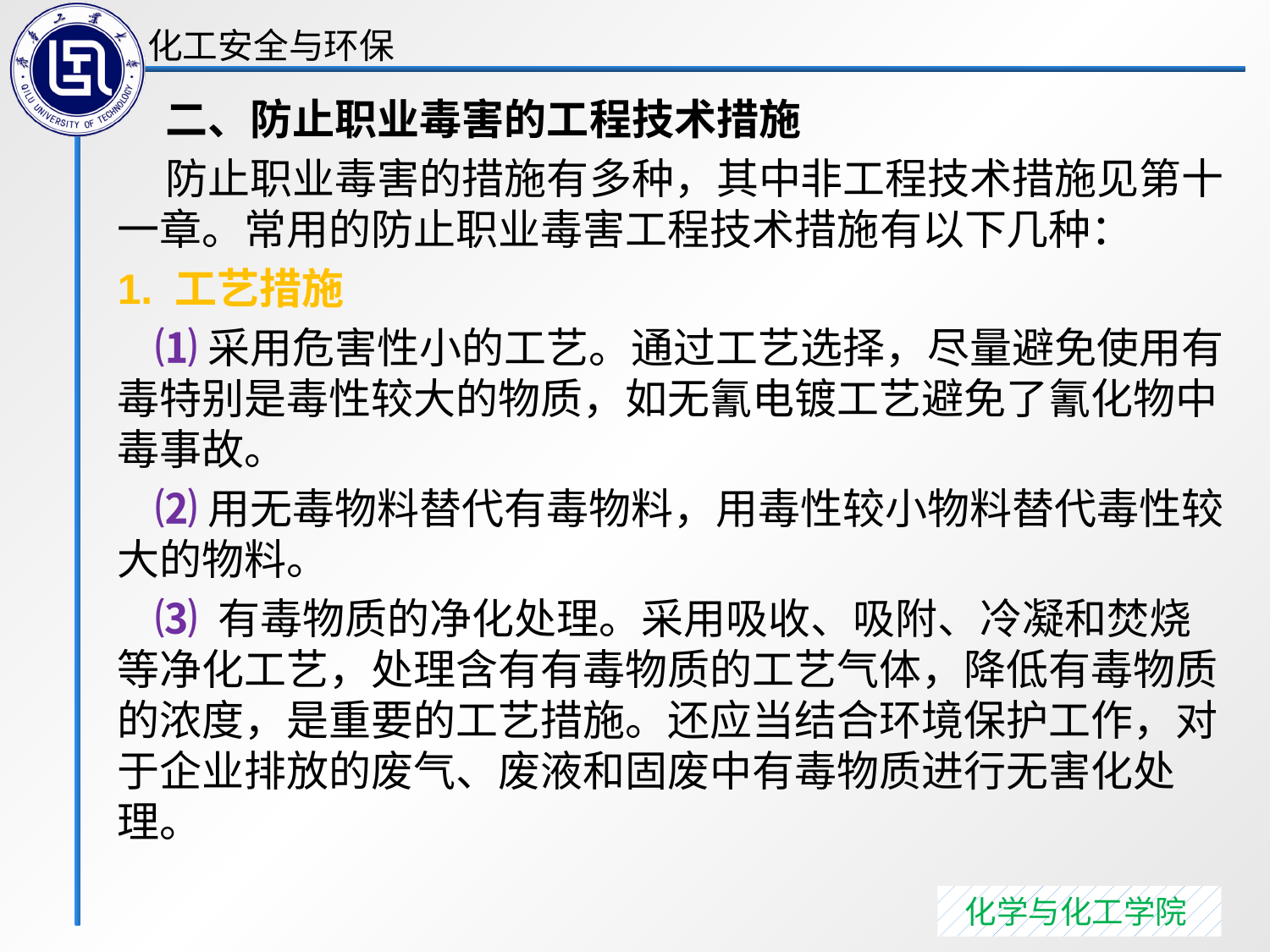

二、防止职业毒害的工程技术措施
    防止职业毒害的措施有多种，其中非工程技术措施见第十一章。常用的防止职业毒害工程技术措施有以下几种：
1. 工艺措施
    ⑴采用危害性小的工艺。通过工艺选择，尽量避免使用有毒特别是毒性较大的物质，如无氰电镀工艺避免了氰化物中毒事故。
    ⑵用无毒物料替代有毒物料，用毒性较小物料替代毒性较大的物料。
    ⑶ 有毒物质的净化处理。采用吸收、吸附、冷凝和焚烧等净化工艺，处理含有有毒物质的工艺气体，降低有毒物质的浓度，是重要的工艺措施。还应当结合环境保护工作，对于企业排放的废气、废液和固废中有毒物质进行无害化处理。